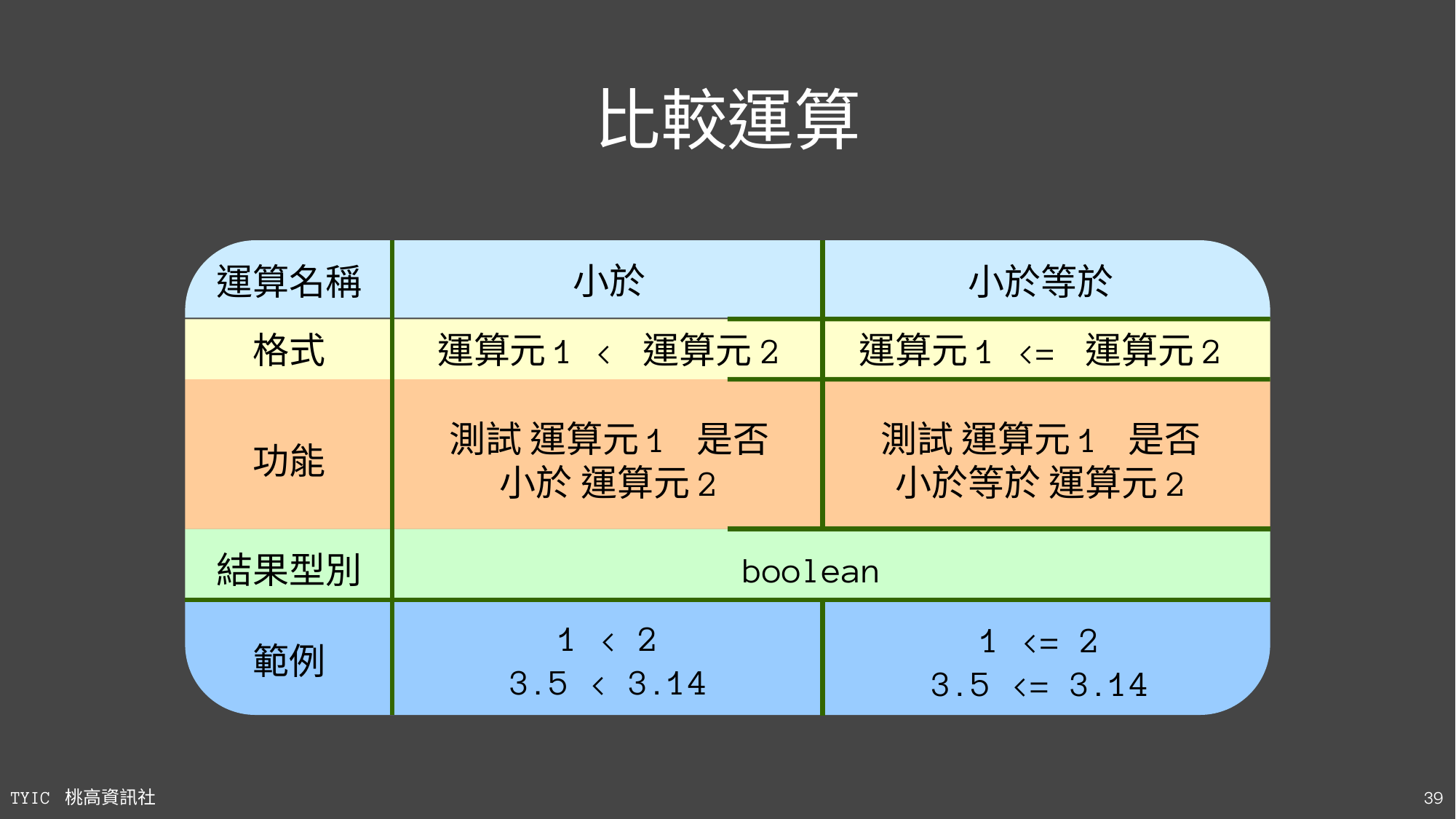

# 比較運算

小於
運算名稱
小於等於

運算元1 < 運算元2
運算元1 <= 運算元2
格式

測試 運算元1 是否
小於 運算元2
測試 運算元1 是否
小於等於 運算元2
功能

boolean
結果型別

1 < 2
3.5 < 3.14
1 <= 2
3.5 <= 3.14
範例